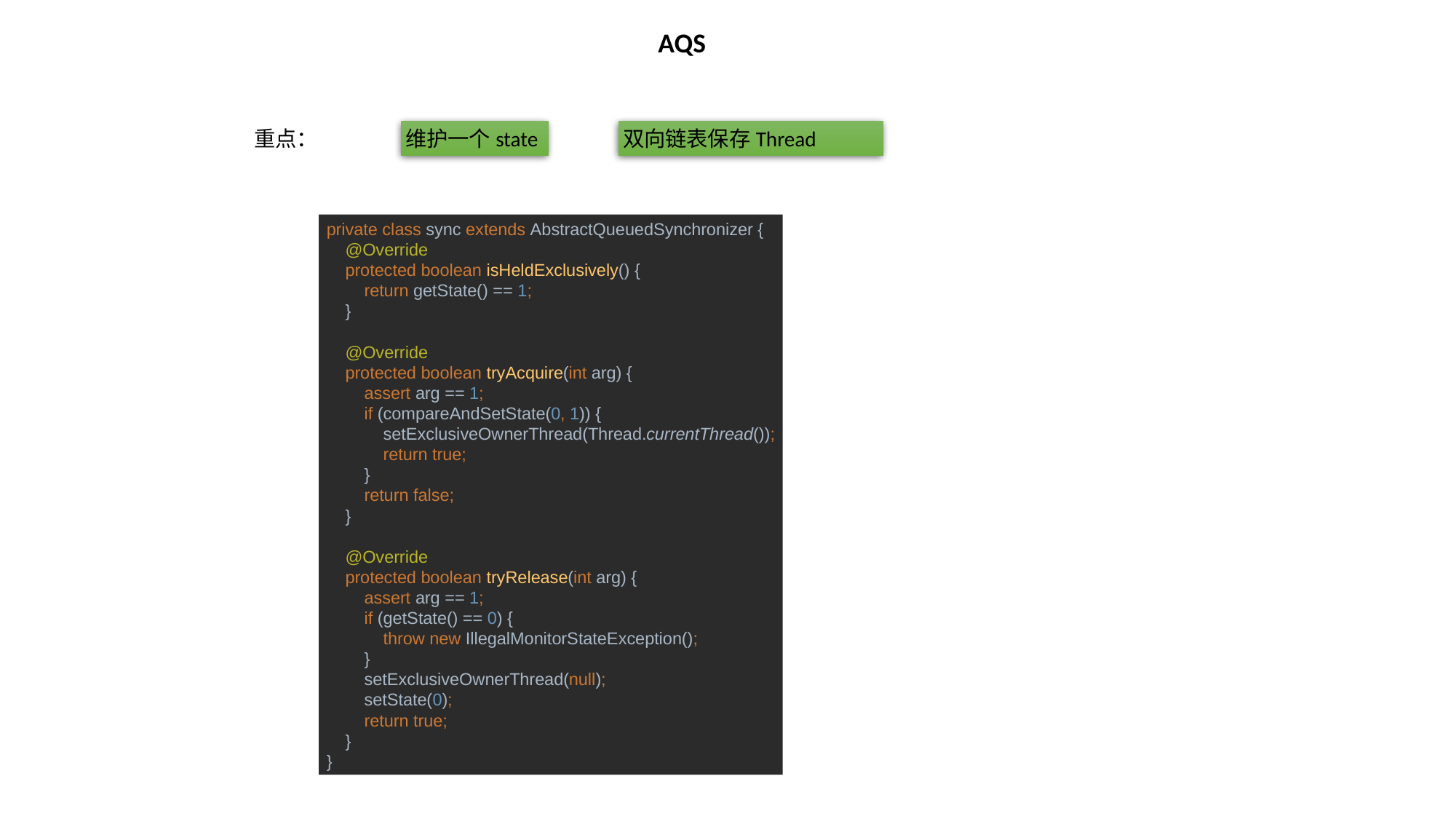

AQS
重点：
维护一个state
双向链表保存Thread
private class sync extends AbstractQueuedSynchronizer {
    @Override
    protected boolean isHeldExclusively() {
        return getState() == 1;
    }
    @Override
    protected boolean tryAcquire(int arg) {
        assert arg == 1;
        if (compareAndSetState(0, 1)) {
            setExclusiveOwnerThread(Thread.currentThread());
            return true;
        }
        return false;
    }
    @Override
    protected boolean tryRelease(int arg) {
        assert arg == 1;
        if (getState() == 0) {
            throw new IllegalMonitorStateException();
        }
        setExclusiveOwnerThread(null);
        setState(0);
        return true;
    }
}